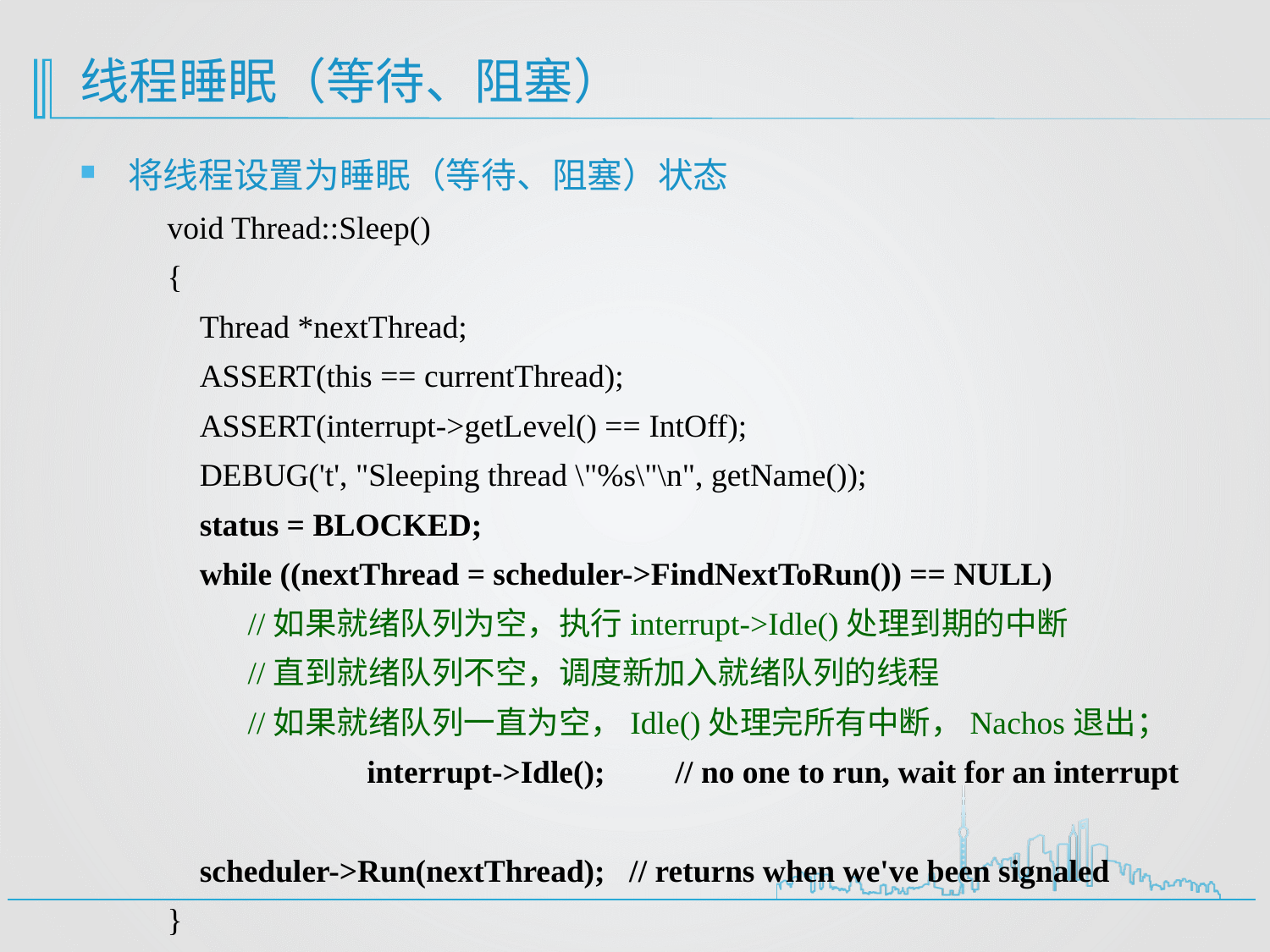

# 线程睡眠（等待、阻塞）
将线程设置为睡眠（等待、阻塞）状态
void Thread::Sleep()
{
    Thread *nextThread;
    ASSERT(this == currentThread);
    ASSERT(interrupt->getLevel() == IntOff);
    DEBUG('t', "Sleeping thread \"%s\"\n", getName());
    status = BLOCKED;
    while ((nextThread = scheduler->FindNextToRun()) == NULL)
          //如果就绪队列为空，执行interrupt->Idle()处理到期的中断
          //直到就绪队列不空，调度新加入就绪队列的线程
          //如果就绪队列一直为空，Idle()处理完所有中断，Nachos退出；
	         interrupt->Idle();	// no one to run, wait for an interrupt
    scheduler->Run(nextThread);   // returns when we've been signaled
}